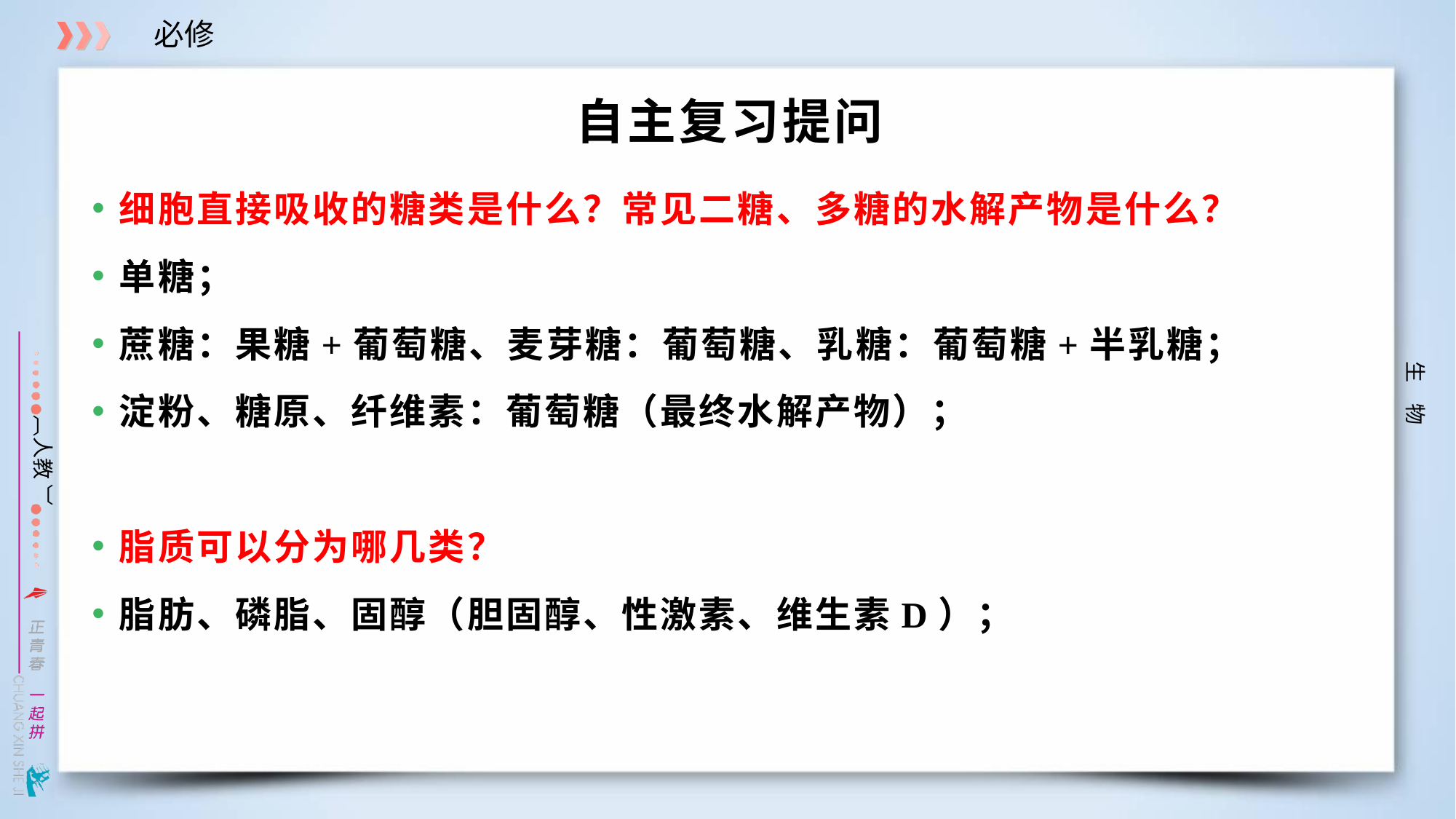

# 自主复习提问
细胞直接吸收的糖类是什么？常见二糖、多糖的水解产物是什么？
单糖；
蔗糖：果糖+葡萄糖、麦芽糖：葡萄糖、乳糖：葡萄糖+半乳糖；
淀粉、糖原、纤维素：葡萄糖（最终水解产物）；

脂质可以分为哪几类？
脂肪、磷脂、固醇（胆固醇、性激素、维生素D）；